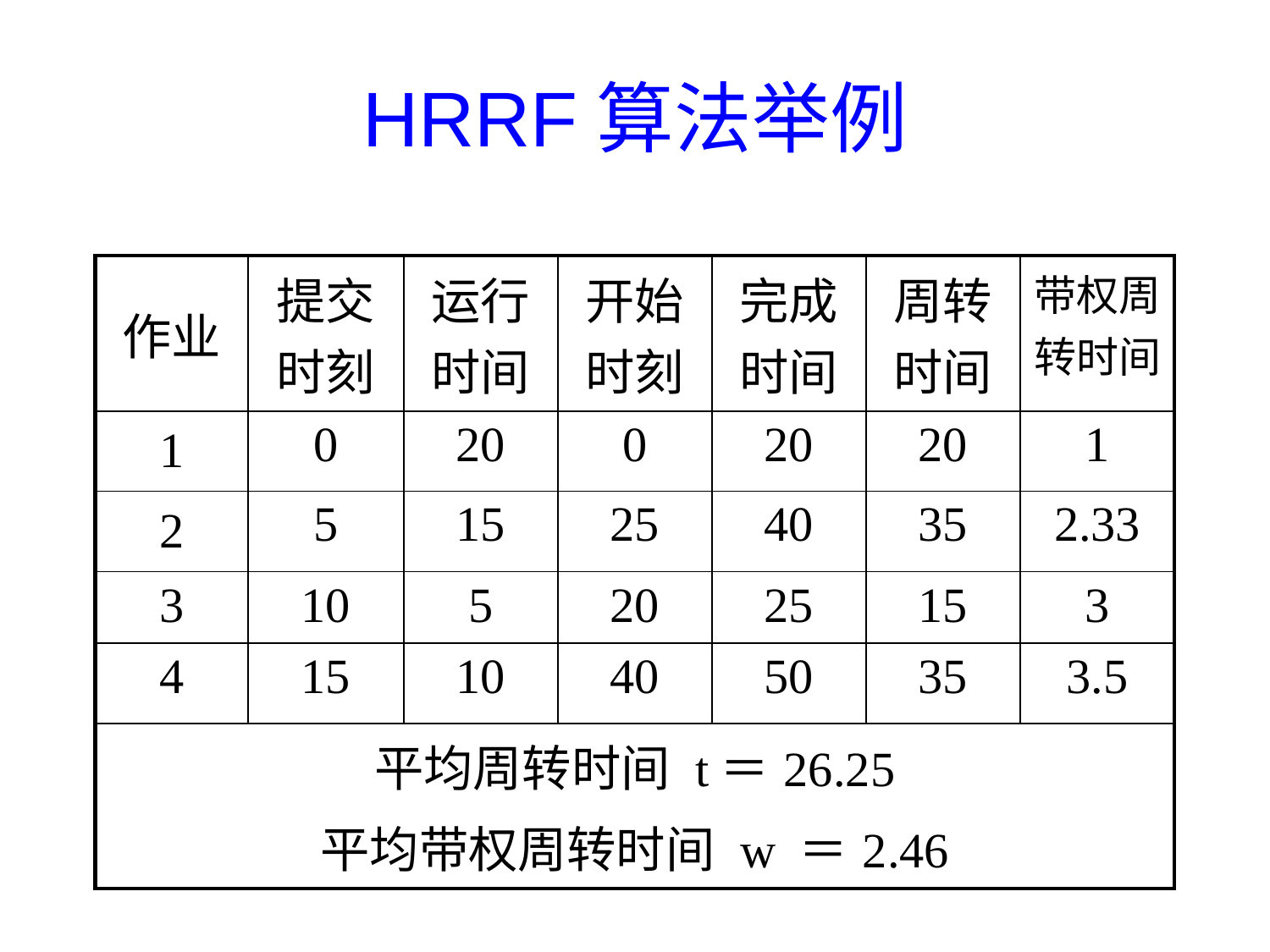

# HRRF算法举例
| 作业 | 提交时刻 | 运行时间 | 开始时刻 | 完成时间 | 周转时间 | 带权周转时间 |
| --- | --- | --- | --- | --- | --- | --- |
| 1 | 0 | 20 | 0 | 20 | 20 | 1 |
| 2 | 5 | 15 | 25 | 40 | 35 | 2.33 |
| 3 | 10 | 5 | 20 | 25 | 15 | 3 |
| 4 | 15 | 10 | 40 | 50 | 35 | 3.5 |
| 平均周转时间 t＝26.25 平均带权周转时间 w ＝2.46 |  |  |  |  |  |  |